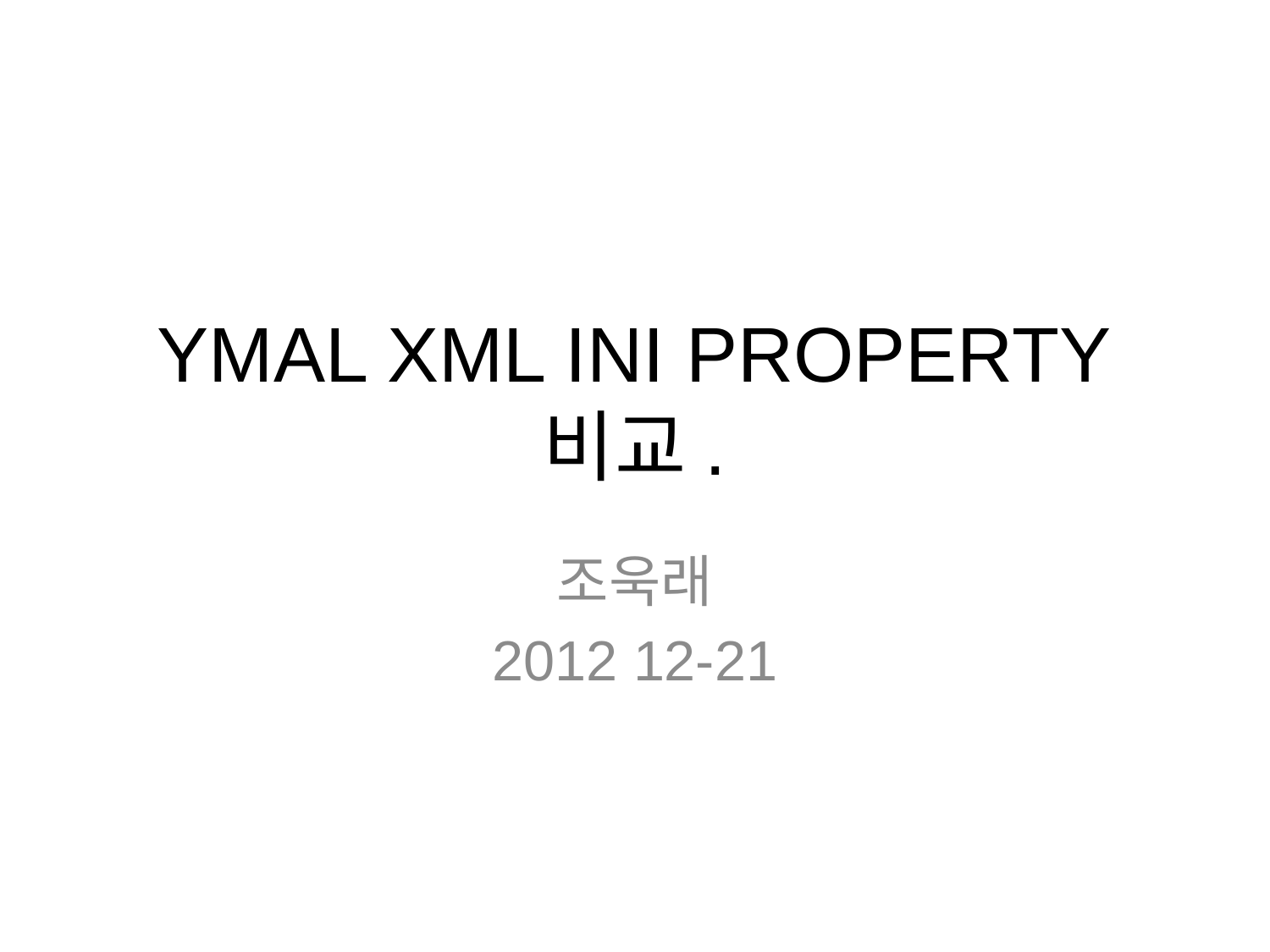

# YMAL XML INI PROPERTY 비교.
조욱래
2012 12-21